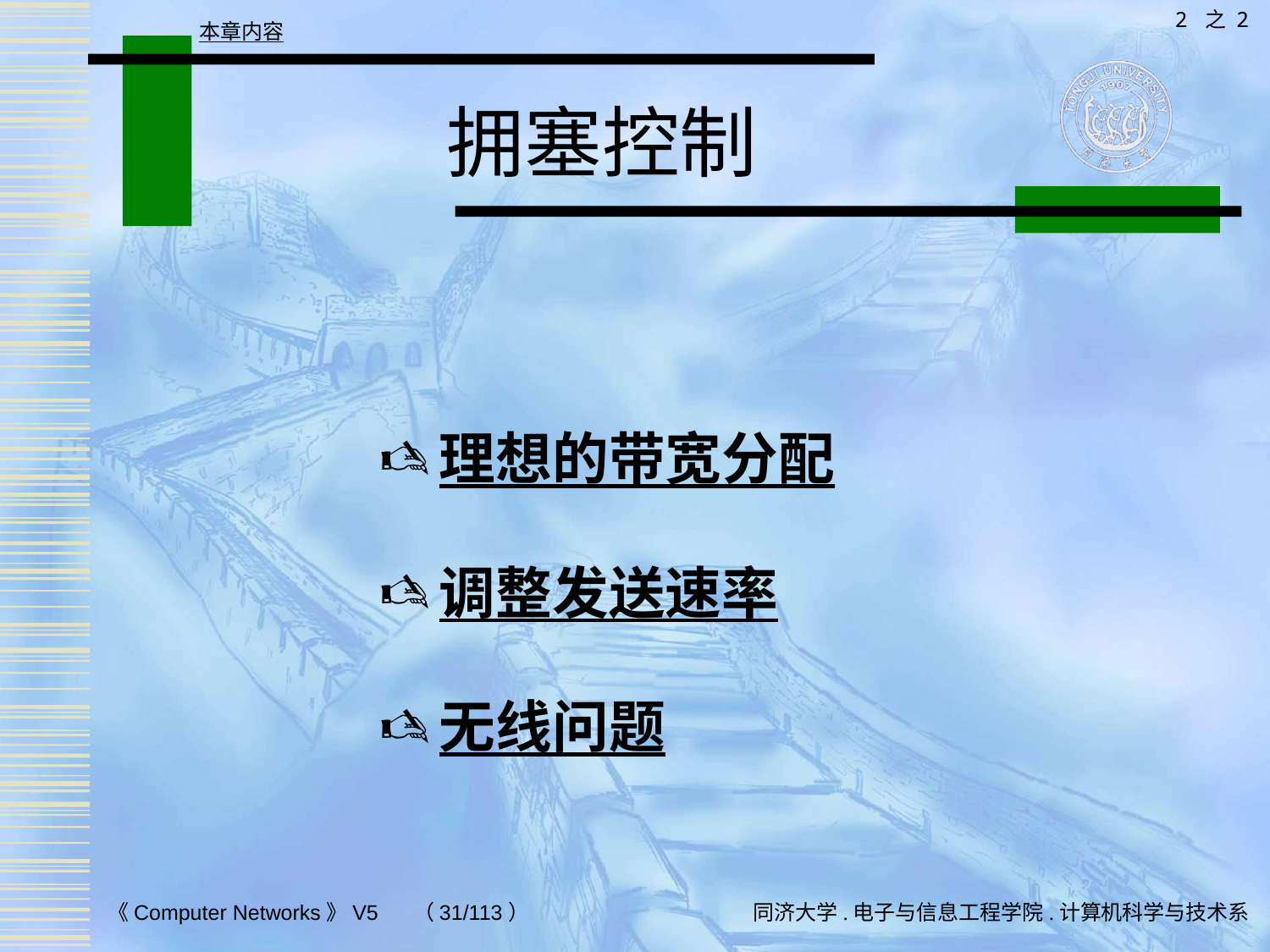

2 之 2
本章内容
# 拥塞控制
理想的带宽分配
调整发送速率
无线问题